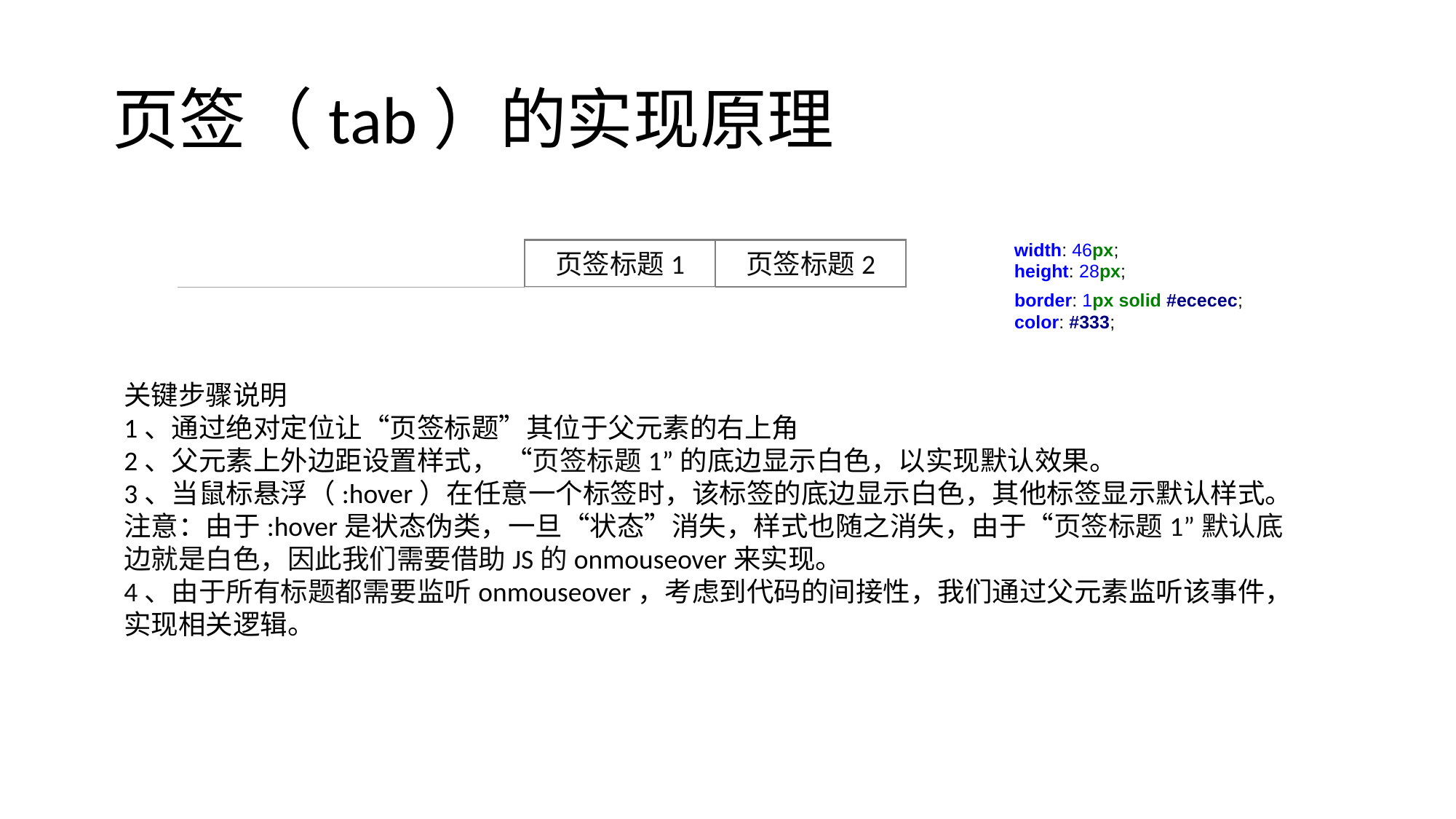

# 页签（tab）的实现原理
width: 46px;
height: 28px;
页签标题1

页签标题2
border: 1px solid #ececec;
color: #333;
关键步骤说明
1、通过绝对定位让“页签标题”其位于父元素的右上角
2、父元素上外边距设置样式， “页签标题1”的底边显示白色，以实现默认效果。
3、当鼠标悬浮（:hover）在任意一个标签时，该标签的底边显示白色，其他标签显示默认样式。
注意：由于:hover是状态伪类，一旦“状态”消失，样式也随之消失，由于“页签标题1”默认底边就是白色，因此我们需要借助JS的onmouseover来实现。
4、由于所有标题都需要监听onmouseover，考虑到代码的间接性，我们通过父元素监听该事件，实现相关逻辑。